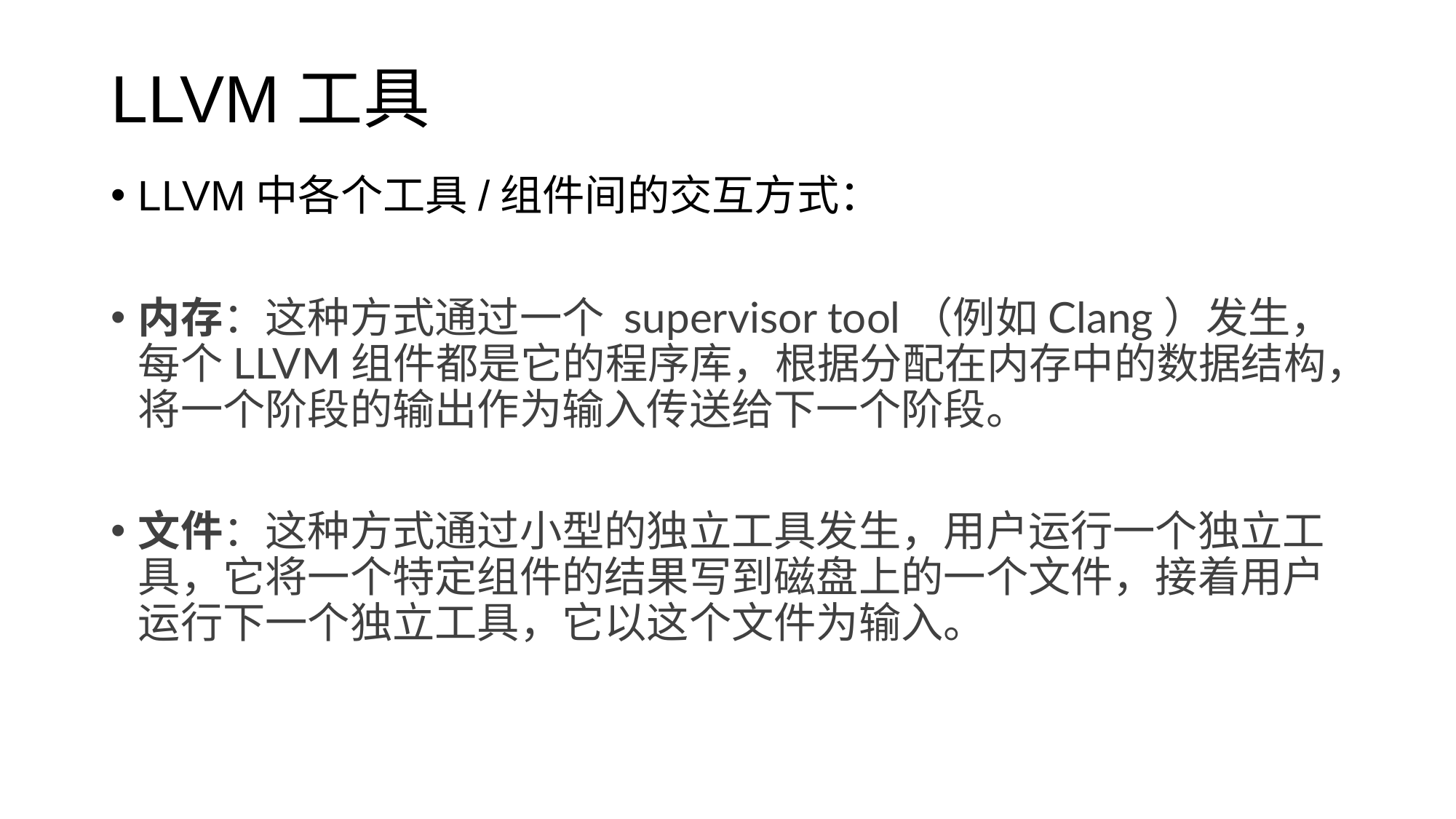

# LLVM工具
LLVM中各个工具/组件间的交互方式：

内存：这种方式通过一个 supervisor tool（例如Clang）发生，每个LLVM组件都是它的程序库，根据分配在内存中的数据结构，将一个阶段的输出作为输入传送给下一个阶段。

文件：这种方式通过小型的独立工具发生，用户运行一个独立工具，它将一个特定组件的结果写到磁盘上的一个文件，接着用户运行下一个独立工具，它以这个文件为输入。